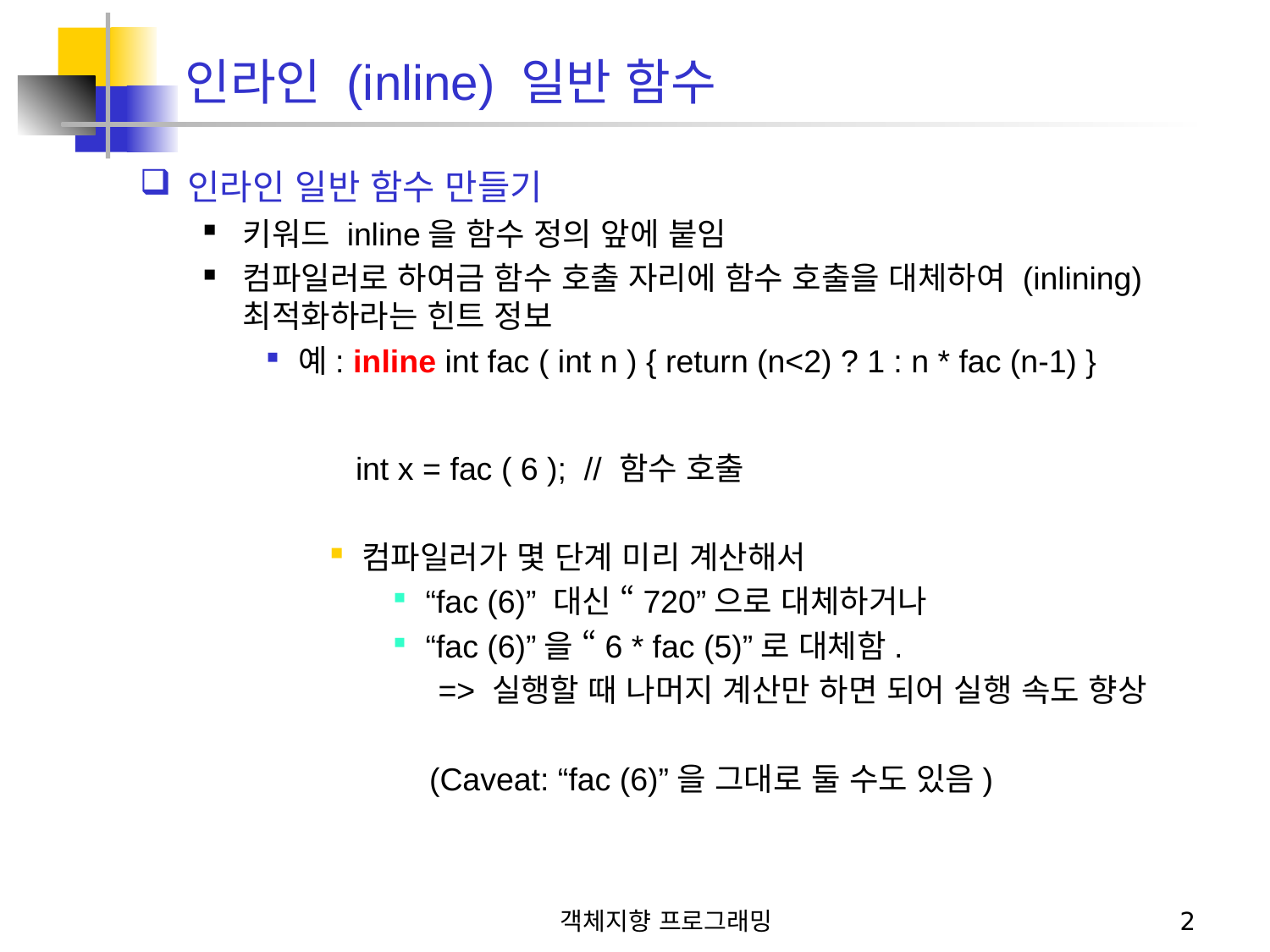

인라인 (inline) 일반 함수
인라인 일반 함수 만들기
키워드 inline을 함수 정의 앞에 붙임
컴파일러로 하여금 함수 호출 자리에 함수 호출을 대체하여 (inlining) 최적화하라는 힌트 정보
예: inline int fac ( int n ) { return (n<2) ? 1 : n * fac (n-1) }

          int x = fac ( 6 );  // 함수 호출

컴파일러가 몇 단계 미리 계산해서
“fac (6)” 대신 “720”으로 대체하거나
“fac (6)”을 “6 * fac (5)”로 대체함.
     => 실행할 때 나머지 계산만 하면 되어 실행 속도 향상

    (Caveat: “fac (6)”을 그대로 둘 수도 있음)
객체지향 프로그래밍
2